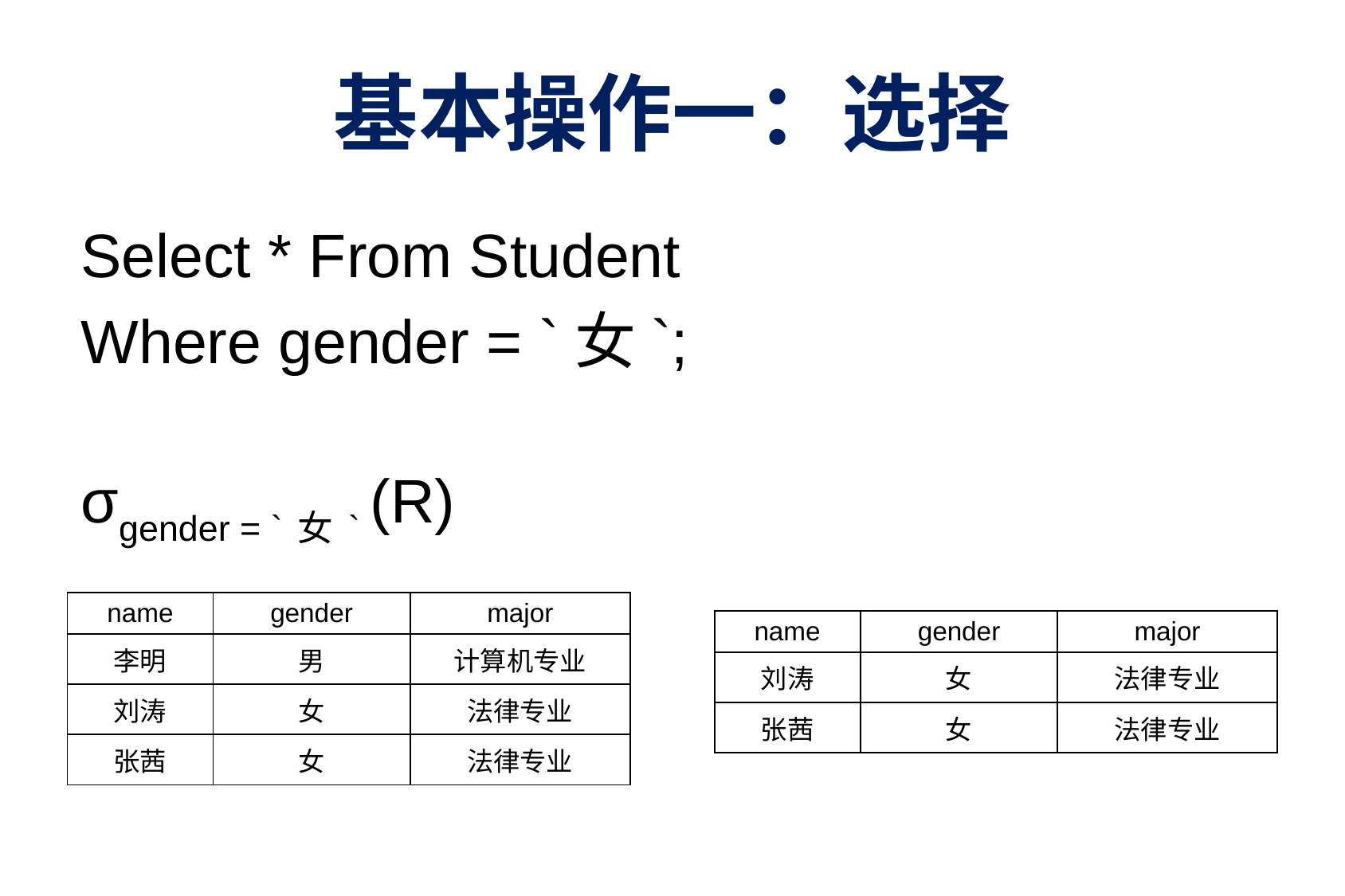

# 基本操作一：选择
Select * From Student
Where gender = `女`;
σgender = `女` (R)
| name | gender | major |
| --- | --- | --- |
| 李明 | 男 | 计算机专业 |
| 刘涛 | 女 | 法律专业 |
| 张茜 | 女 | 法律专业 |
| name | gender | major |
| --- | --- | --- |
| 刘涛 | 女 | 法律专业 |
| 张茜 | 女 | 法律专业 |